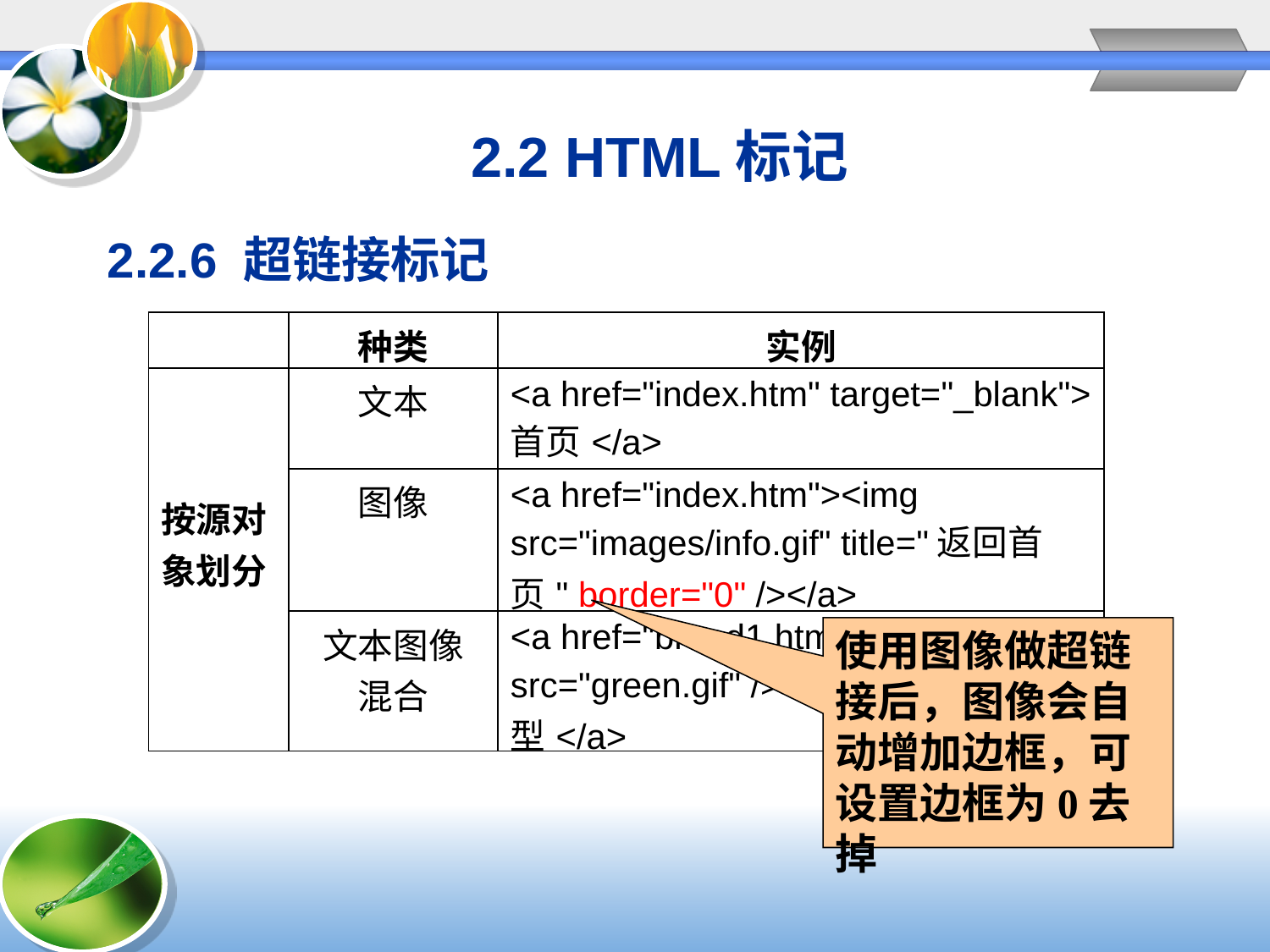

# 2.2 HTML标记
2.2.6 超链接标记
|  | 种类 | 实例 |
| --- | --- | --- |
| 按源对象划分 | 文本 | <a href="index.htm" target="\_blank">首页</a> |
|  | 图像 | <a href="index.htm"><img src="images/info.gif" title="返回首页" border="0" /></a> |
|  | 文本图像 混合 | <a href="brand1.htm"><img src="green.gif" /><br />格力空调1型</a> |
使用图像做超链接后，图像会自动增加边框，可设置边框为0去掉